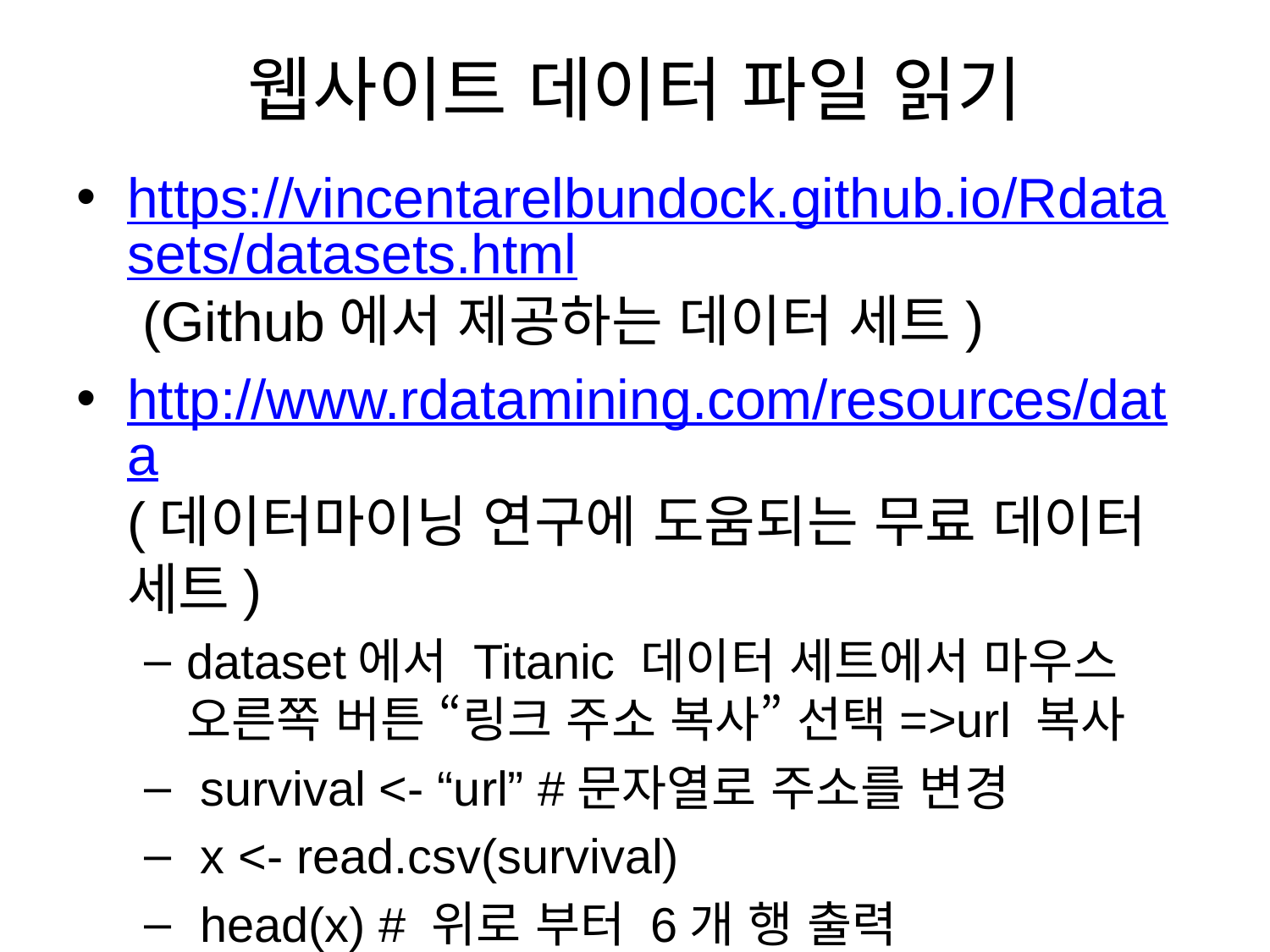

# 웹사이트 데이터 파일 읽기
https://vincentarelbundock.github.io/Rdatasets/datasets.html (Github에서 제공하는 데이터 세트)
http://www.rdatamining.com/resources/data(데이터마이닝 연구에 도움되는 무료 데이터 세트)
dataset에서 Titanic 데이터 세트에서 마우스 오른쪽 버튼 “링크 주소 복사” 선택=>url 복사
 survival <- “url” #문자열로 주소를 변경
 x <- read.csv(survival)
 head(x) # 위로 부터 6개 행 출력